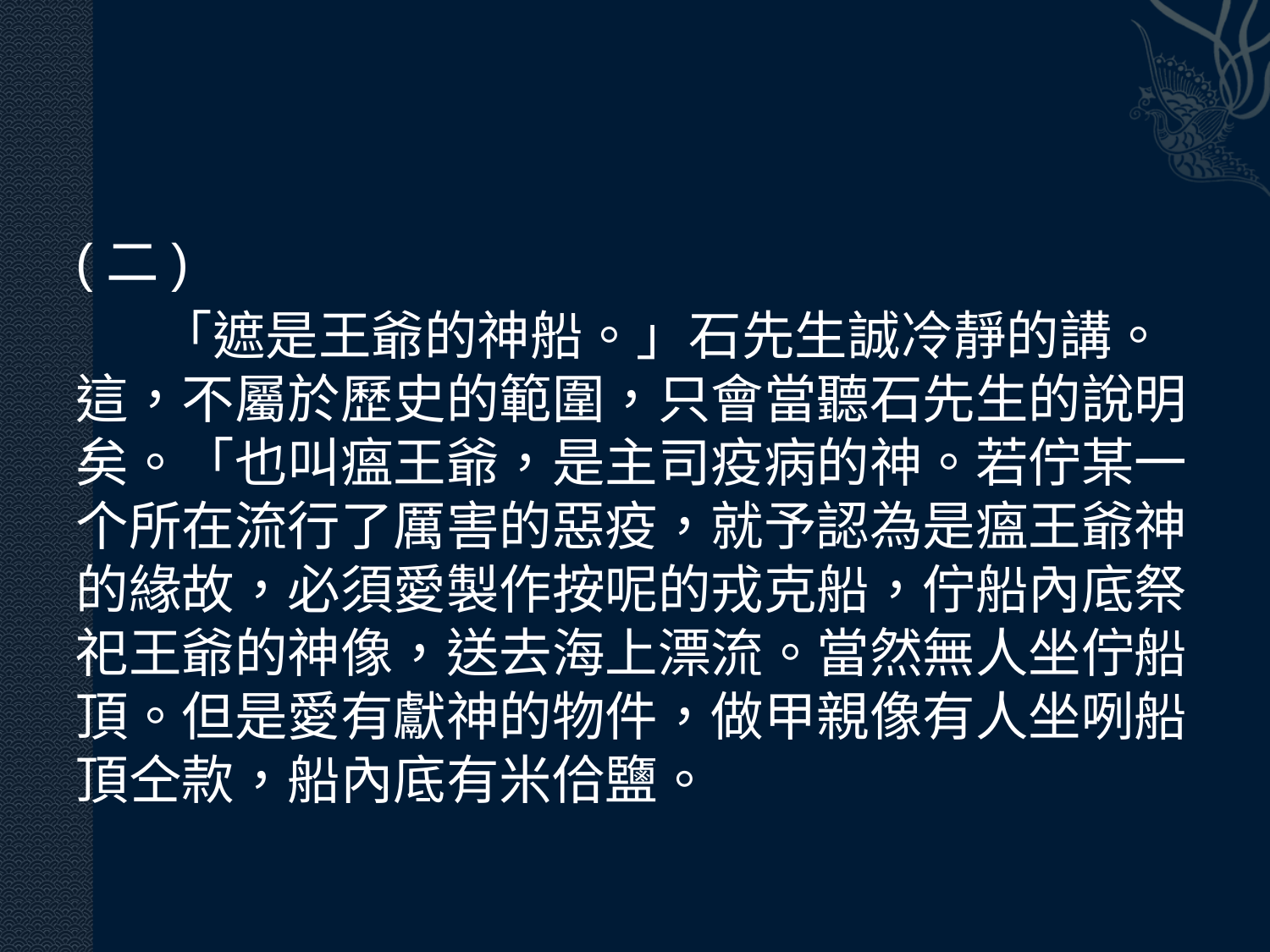

#
(二)
      「遮是王爺的神船。」石先生誠冷靜的講。這，不屬於歷史的範圍，只會當聽石先生的說明矣。「也叫瘟王爺，是主司疫病的神。若佇某一个所在流行了厲害的惡疫，就予認為是瘟王爺神的緣故，必須愛製作按呢的戎克船，佇船內底祭祀王爺的神像，送去海上漂流。當然無人坐佇船頂。但是愛有獻神的物件，做甲親像有人坐咧船頂仝款，船內底有米佮鹽。